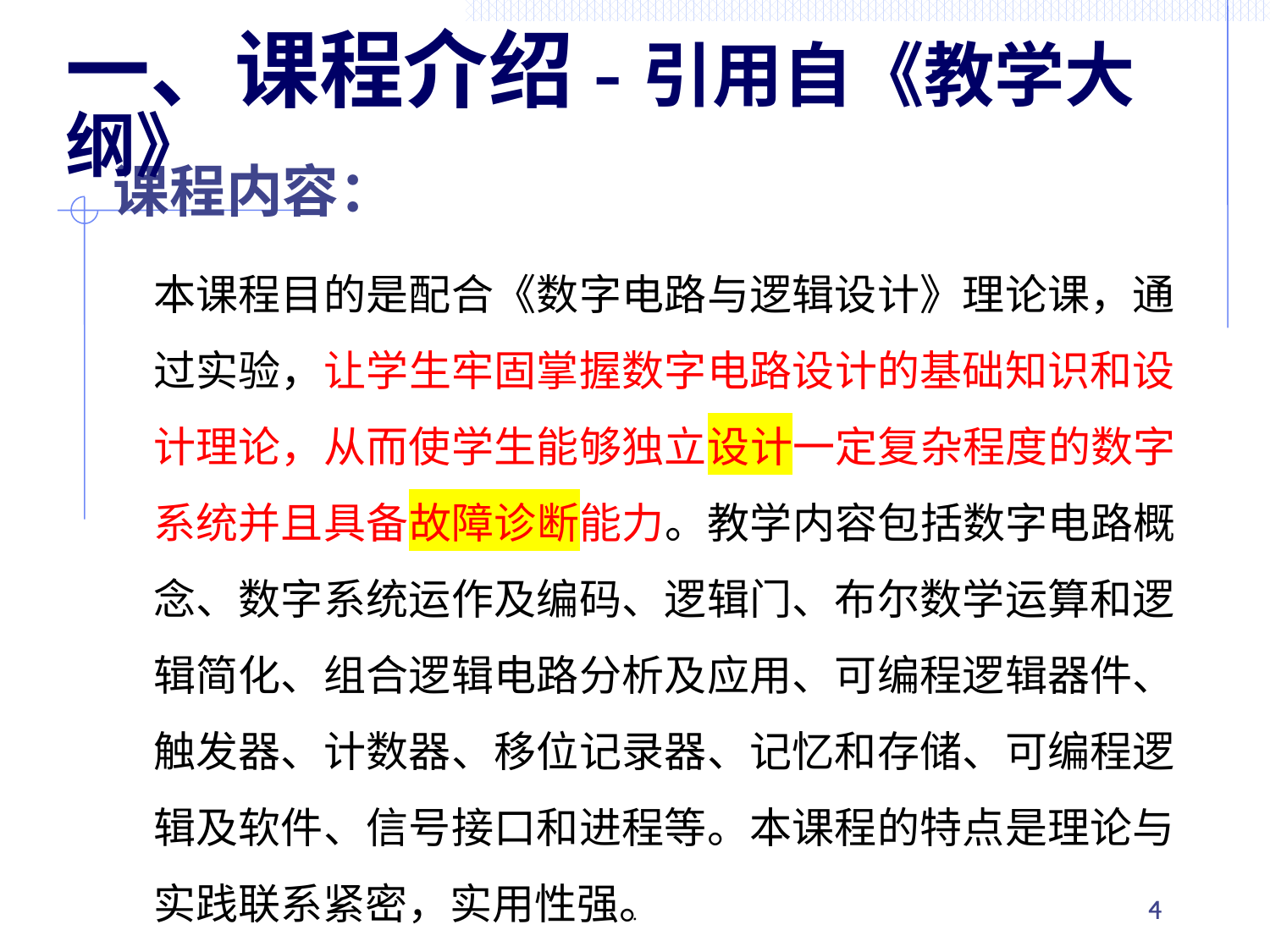

一、课程介绍-引用自《教学大纲》
课程内容：

本课程目的是配合《数字电路与逻辑设计》理论课，通过实验，让学生牢固掌握数字电路设计的基础知识和设计理论，从而使学生能够独立设计一定复杂程度的数字系统并且具备故障诊断能力。教学内容包括数字电路概念、数字系统运作及编码、逻辑门、布尔数学运算和逻辑简化、组合逻辑电路分析及应用、可编程逻辑器件、触发器、计数器、移位记录器、记忆和存储、可编程逻辑及软件、信号接口和进程等。本课程的特点是理论与实践联系紧密，实用性强。
.
4